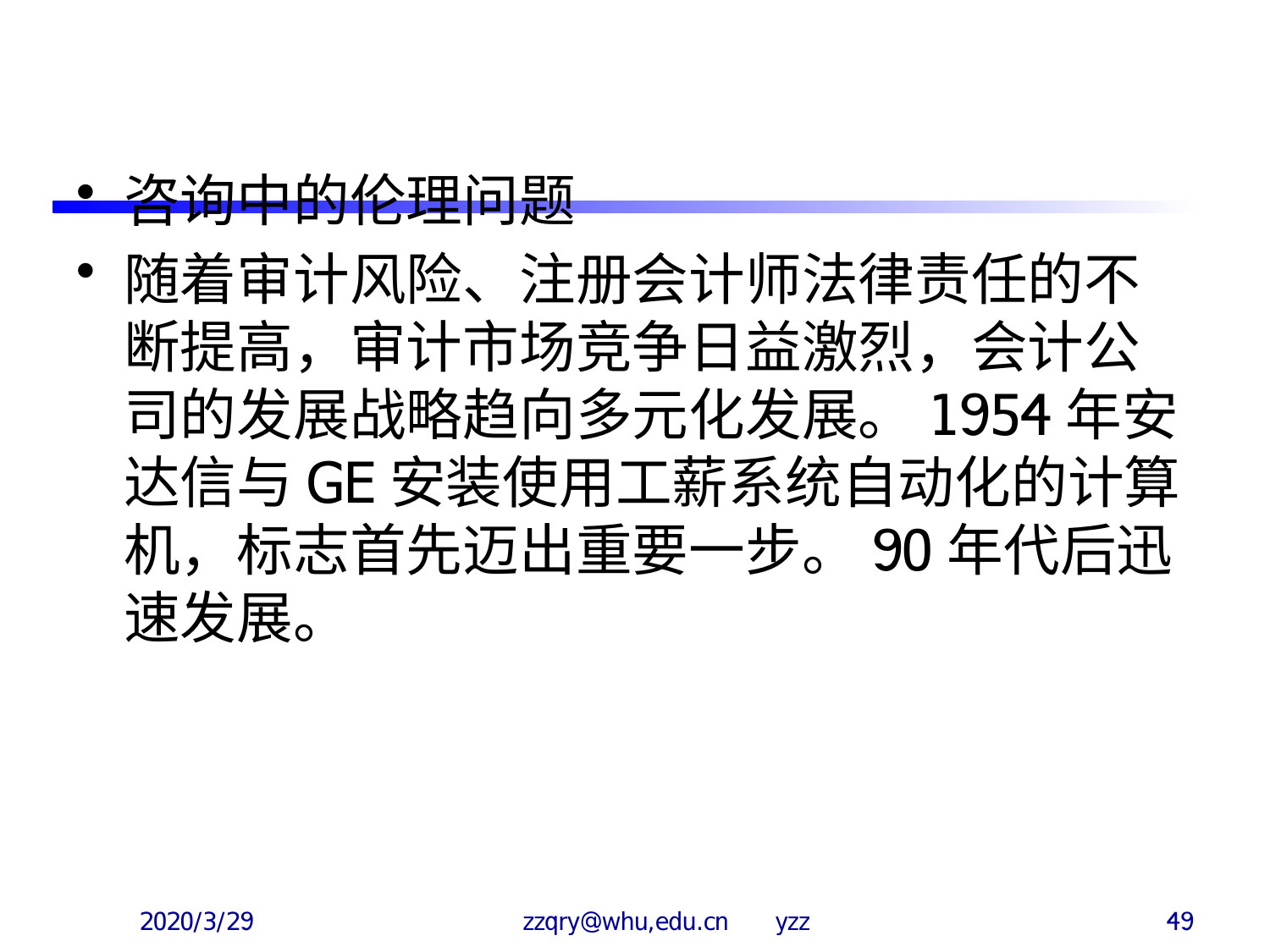

咨询中的伦理问题
随着审计风险、注册会计师法律责任的不断提高，审计市场竞争日益激烈，会计公司的发展战略趋向多元化发展。1954年安达信与GE安装使用工薪系统自动化的计算机，标志首先迈出重要一步。90年代后迅速发展。

2020/3/29
zzqry@whu,edu.cn      yzz
49